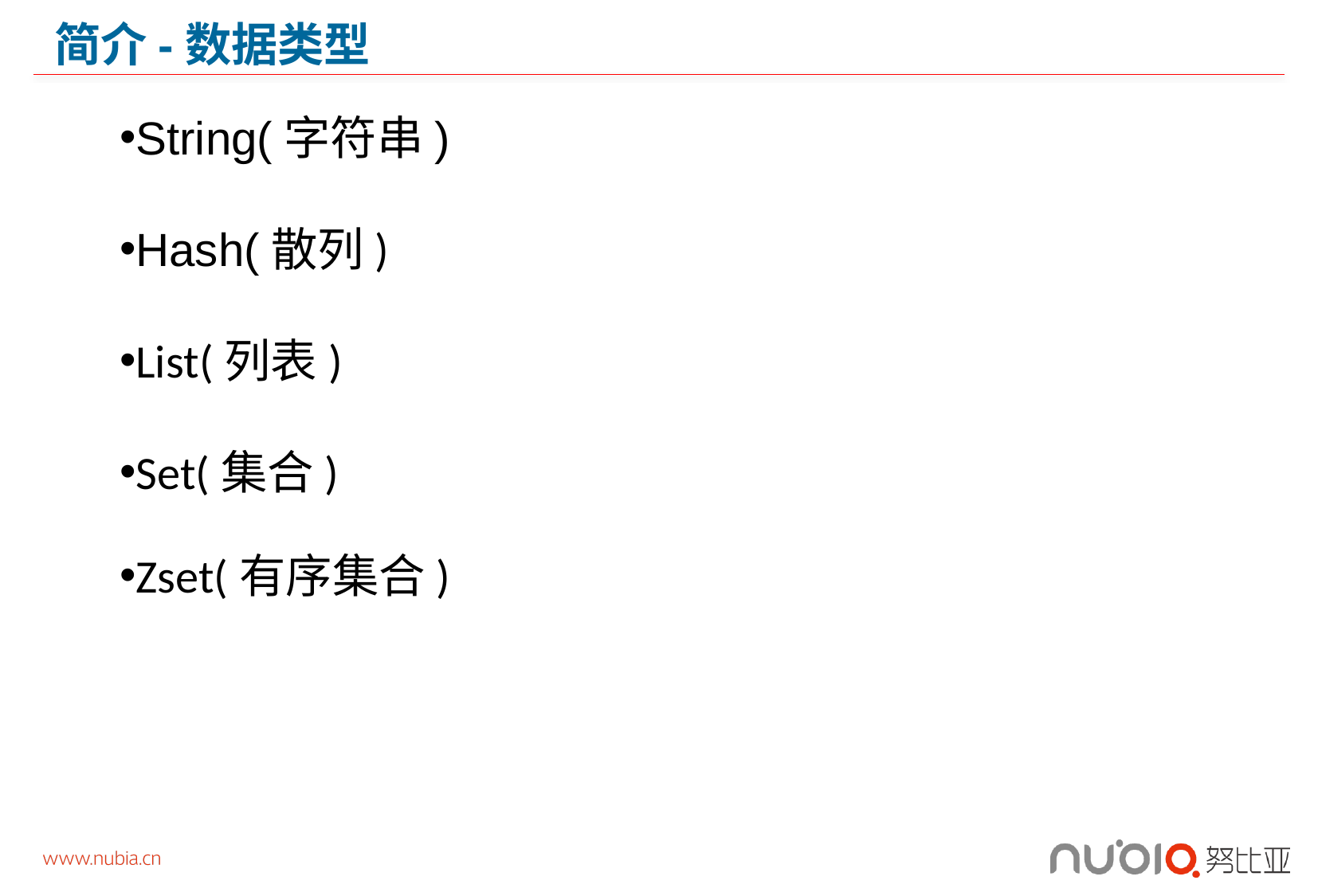

# 简介-数据类型
String(字符串)

Hash(散列)

List(列表)

Set(集合)

Zset(有序集合)